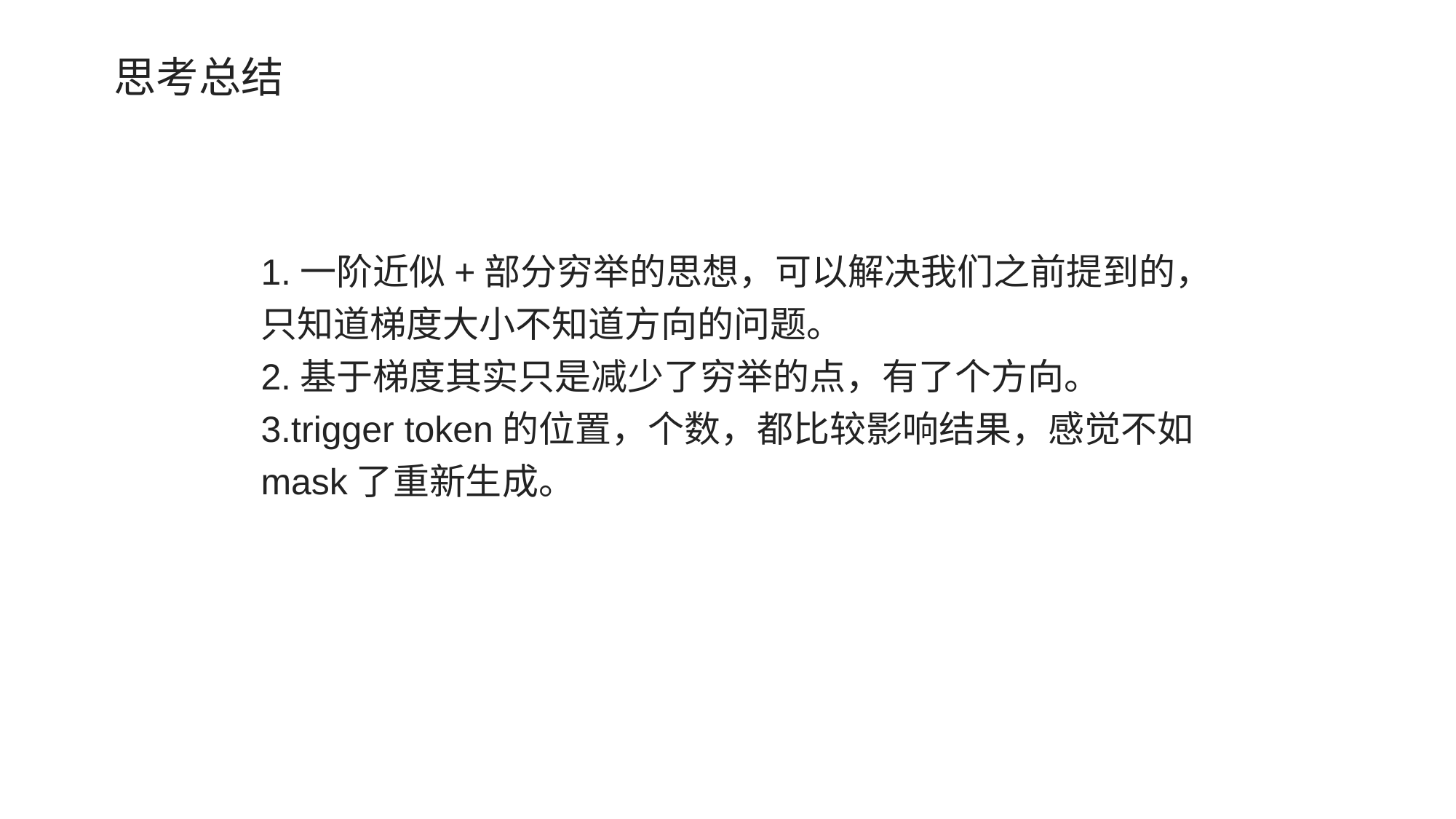

思考总结
1.一阶近似+部分穷举的思想，可以解决我们之前提到的，只知道梯度大小不知道方向的问题。
2.基于梯度其实只是减少了穷举的点，有了个方向。
3.trigger token的位置，个数，都比较影响结果，感觉不如mask了重新生成。